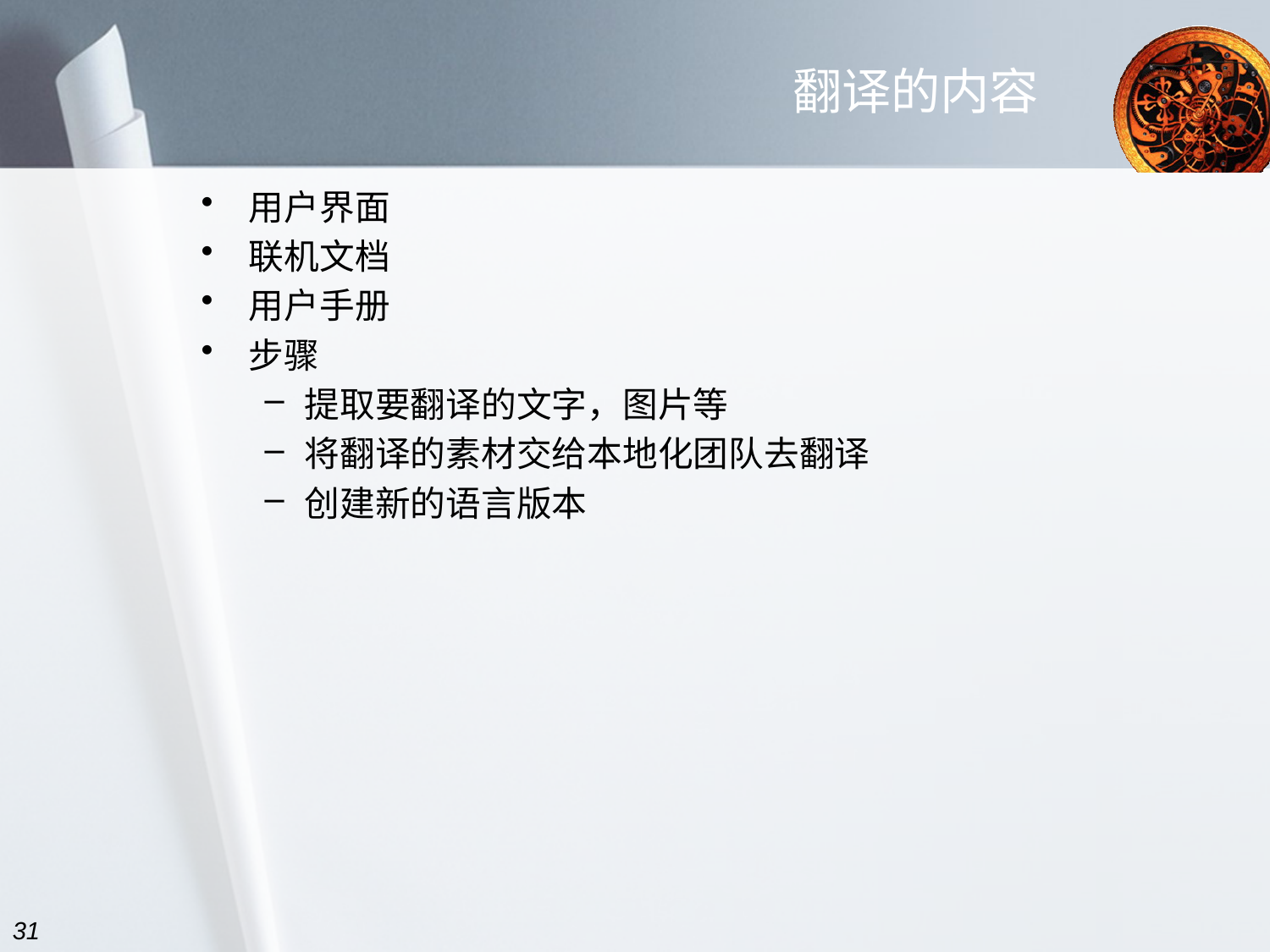

# 翻译的内容
用户界面
联机文档
用户手册
步骤
提取要翻译的文字，图片等
将翻译的素材交给本地化团队去翻译
创建新的语言版本
31